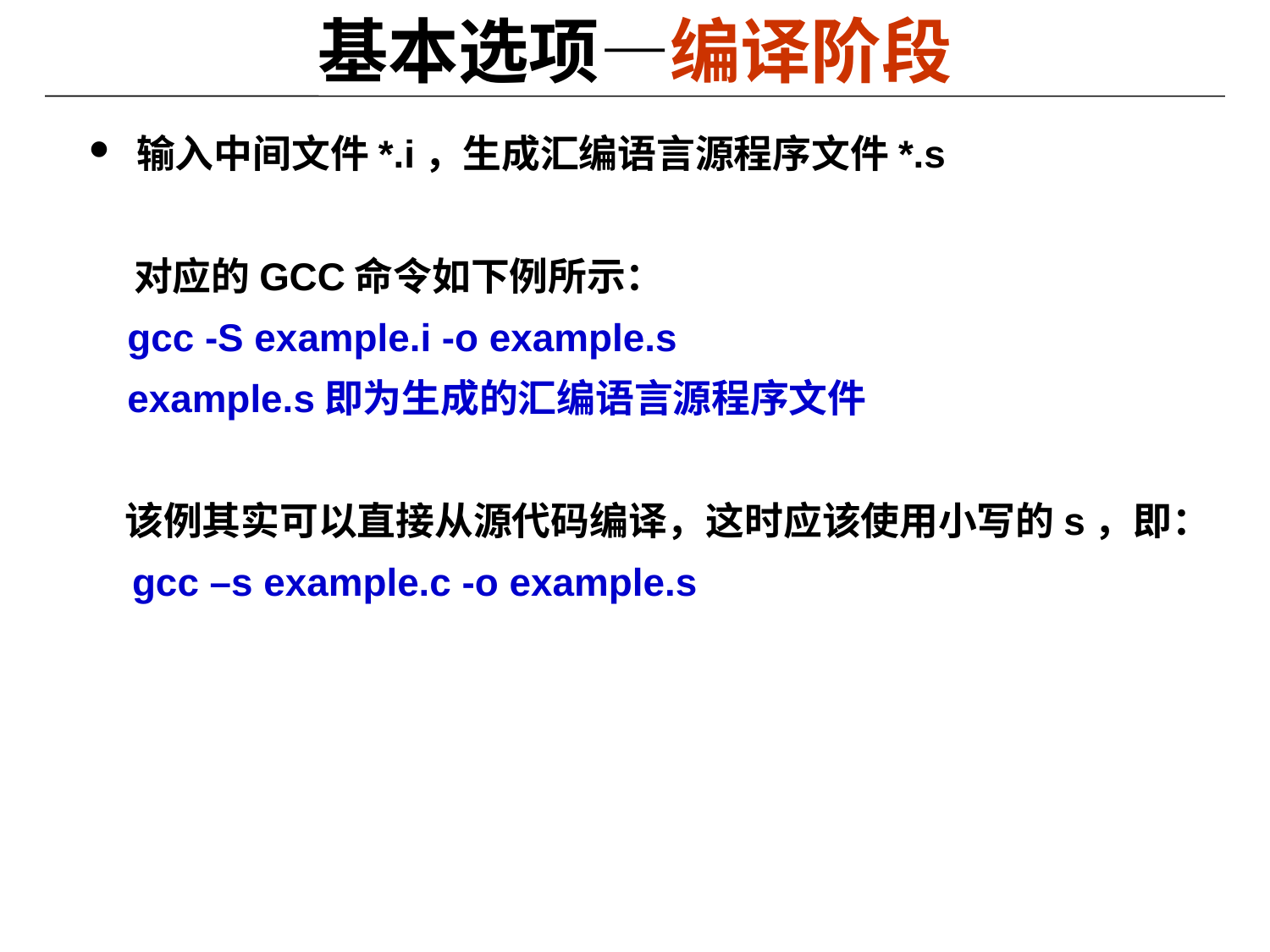

# 基本选项—编译阶段
输入中间文件*.i，生成汇编语言源程序文件*.s

    对应的GCC命令如下例所示：
gcc -S example.i -o example.s
example.s即为生成的汇编语言源程序文件

   该例其实可以直接从源代码编译，这时应该使用小写的s，即：
    gcc –s example.c -o example.s